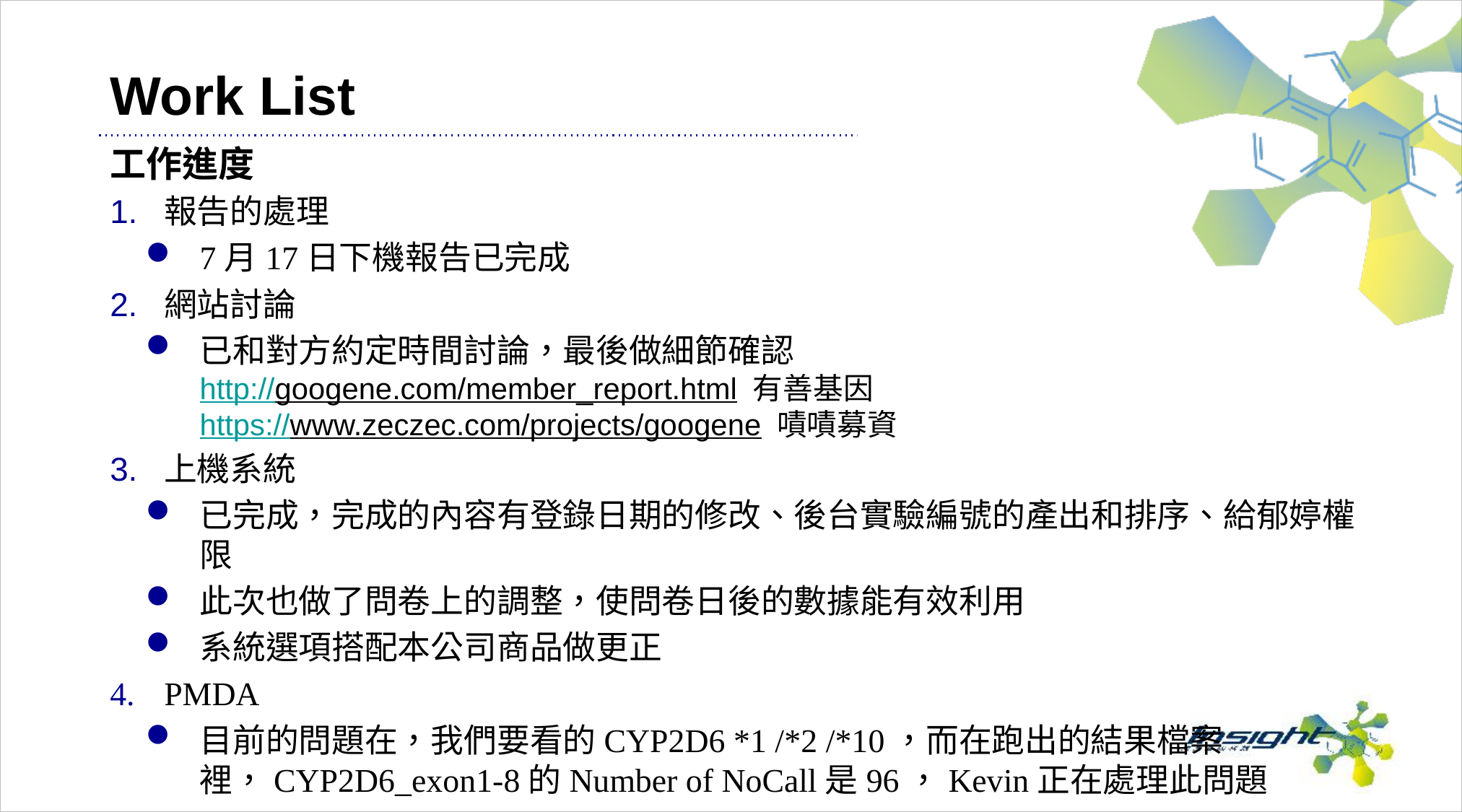

# Work List
工作進度
報告的處理
7月17日下機報告已完成
網站討論
已和對方約定時間討論，最後做細節確認
http://googene.com/member_report.html 有善基因
https://www.zeczec.com/projects/googene 嘖嘖募資
上機系統
已完成，完成的內容有登錄日期的修改、後台實驗編號的產出和排序、給郁婷權限
此次也做了問卷上的調整，使問卷日後的數據能有效利用
系統選項搭配本公司商品做更正
PMDA
目前的問題在，我們要看的CYP2D6 *1 /*2 /*10，而在跑出的結果檔案裡，CYP2D6_exon1-8的Number of NoCall是96，Kevin正在處理此問題